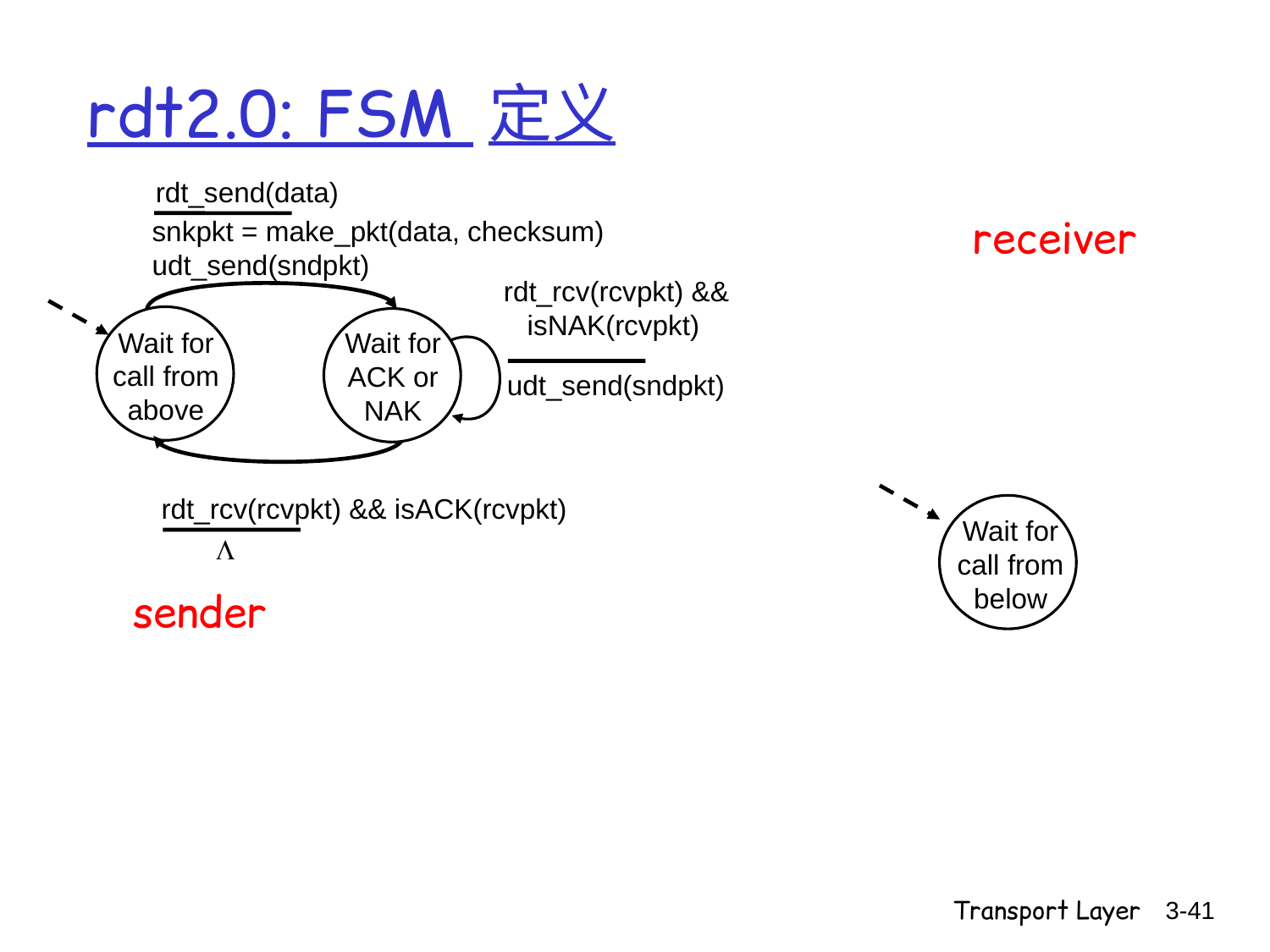

# rdt2.0: FSM 定义
rdt_send(data)
snkpkt = make_pkt(data, checksum)
udt_send(sndpkt)

receiver
rdt_rcv(rcvpkt) &&
   isNAK(rcvpkt)
udt_send(sndpkt)

Wait for call from above

Wait for ACK or NAK

rdt_rcv(rcvpkt) && isACK(rcvpkt)
Λ

Wait for call from below
sender
Transport Layer
3-41